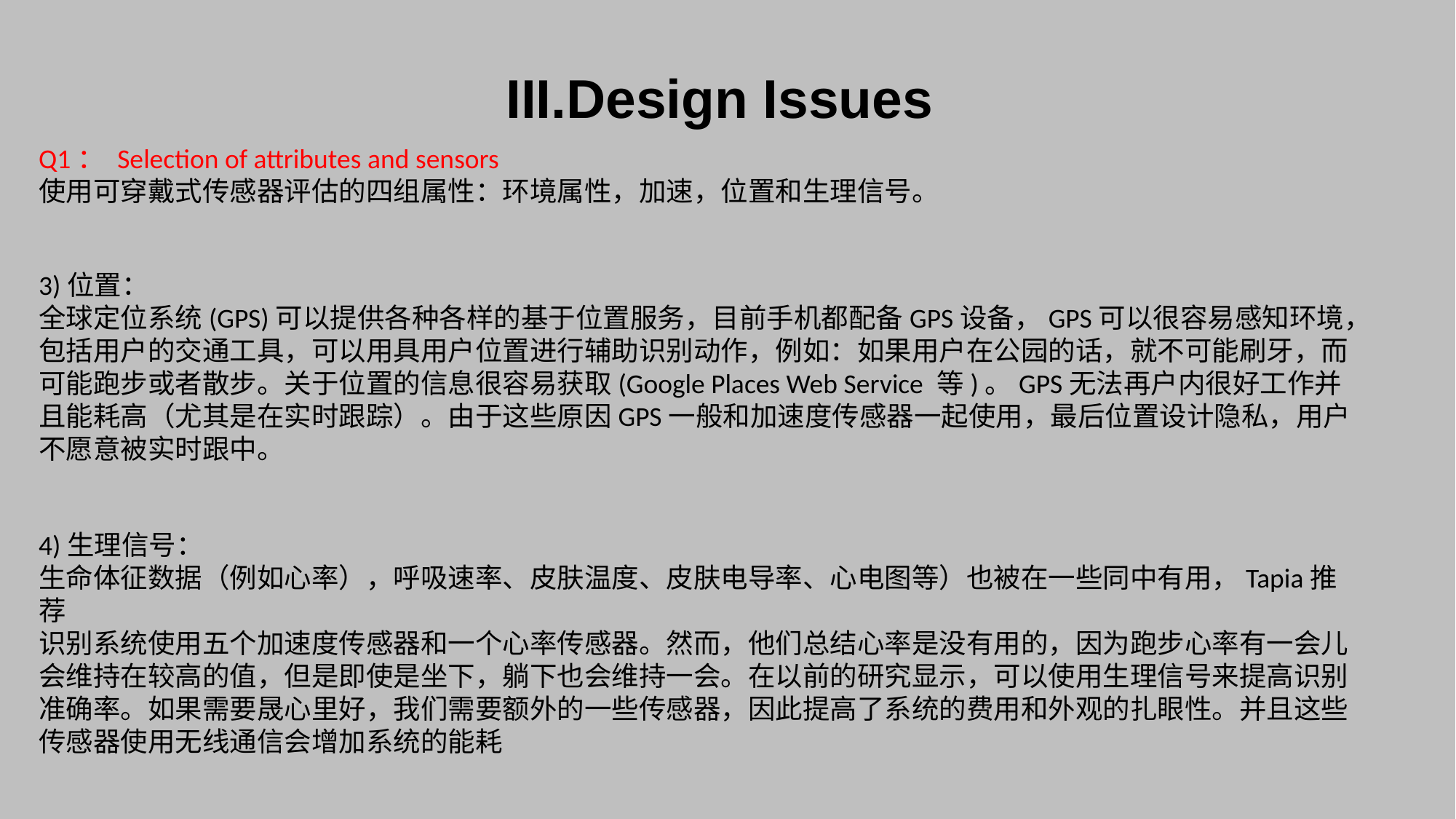

III.Design Issues
Q1： Selection of attributes and sensors
使用可穿戴式传感器评估的四组属性：环境属性，加速，位置和生理信号。
3)位置：
全球定位系统(GPS)可以提供各种各样的基于位置服务，目前手机都配备GPS设备，GPS可以很容易感知环境，包括用户的交通工具，可以用具用户位置进行辅助识别动作，例如：如果用户在公园的话，就不可能刷牙，而可能跑步或者散步。关于位置的信息很容易获取(Google Places Web Service 等)。GPS无法再户内很好工作并且能耗高（尤其是在实时跟踪）。由于这些原因GPS一般和加速度传感器一起使用，最后位置设计隐私，用户不愿意被实时跟中。
4)生理信号：
生命体征数据（例如心率），呼吸速率、皮肤温度、皮肤电导率、心电图等）也被在一些同中有用，Tapia推荐
识别系统使用五个加速度传感器和一个心率传感器。然而，他们总结心率是没有用的，因为跑步心率有一会儿会维持在较高的值，但是即使是坐下，躺下也会维持一会。在以前的研究显示，可以使用生理信号来提高识别准确率。如果需要晟心里好，我们需要额外的一些传感器，因此提高了系统的费用和外观的扎眼性。并且这些传感器使用无线通信会增加系统的能耗